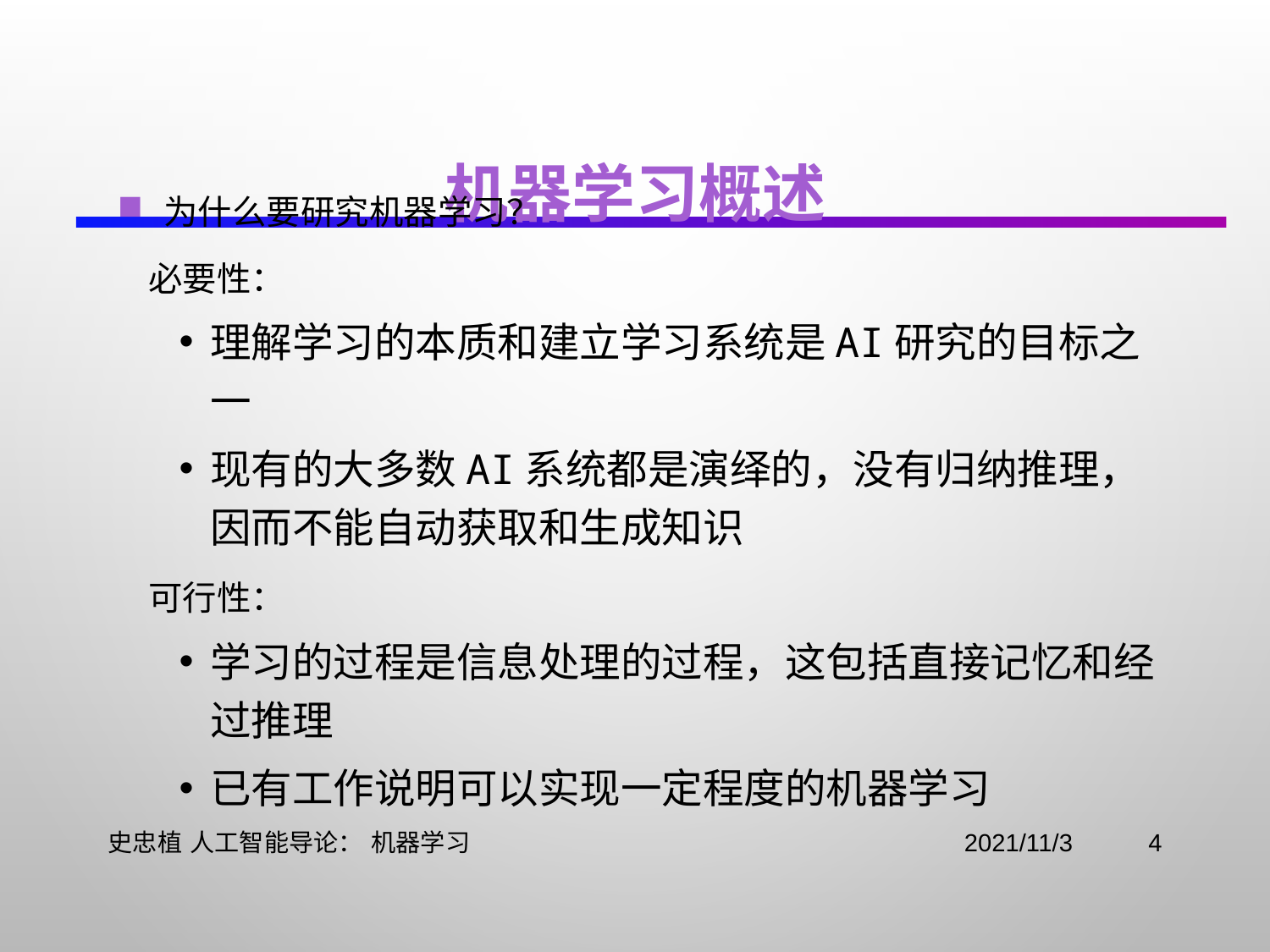

# 机器学习概述
 为什么要研究机器学习？
   必要性：
理解学习的本质和建立学习系统是AI研究的目标之一
现有的大多数AI系统都是演绎的，没有归纳推理，因而不能自动获取和生成知识
   可行性：
学习的过程是信息处理的过程，这包括直接记忆和经过推理
已有工作说明可以实现一定程度的机器学习
史忠植 人工智能导论： 机器学习
2021/11/3
4